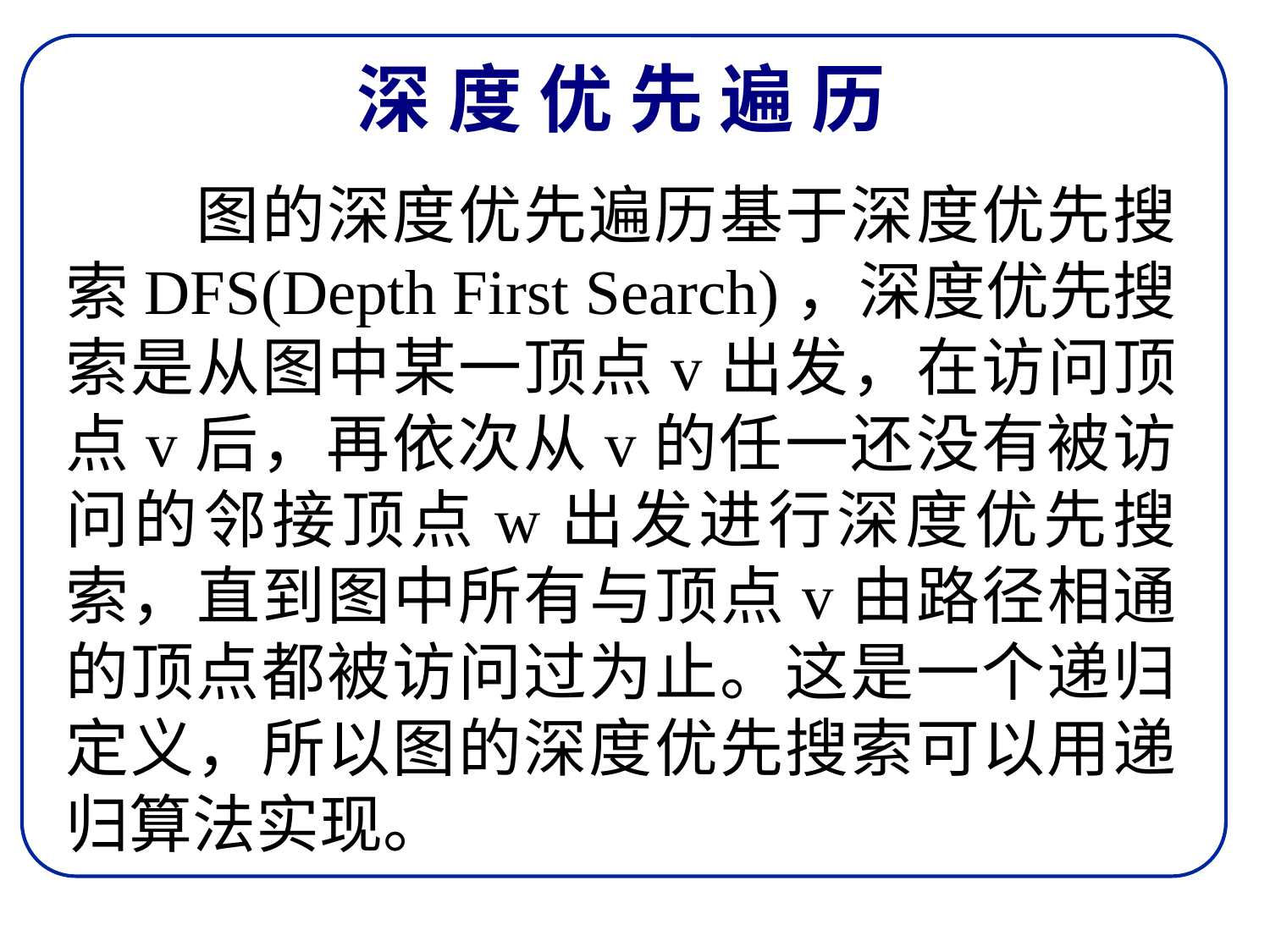

# 深 度 优 先 遍 历
       图的深度优先遍历基于深度优先搜索DFS(Depth First Search)，深度优先搜索是从图中某一顶点v出发，在访问顶点v后，再依次从v的任一还没有被访问的邻接顶点w出发进行深度优先搜索，直到图中所有与顶点v由路径相通的顶点都被访问过为止。这是一个递归定义，所以图的深度优先搜索可以用递归算法实现。